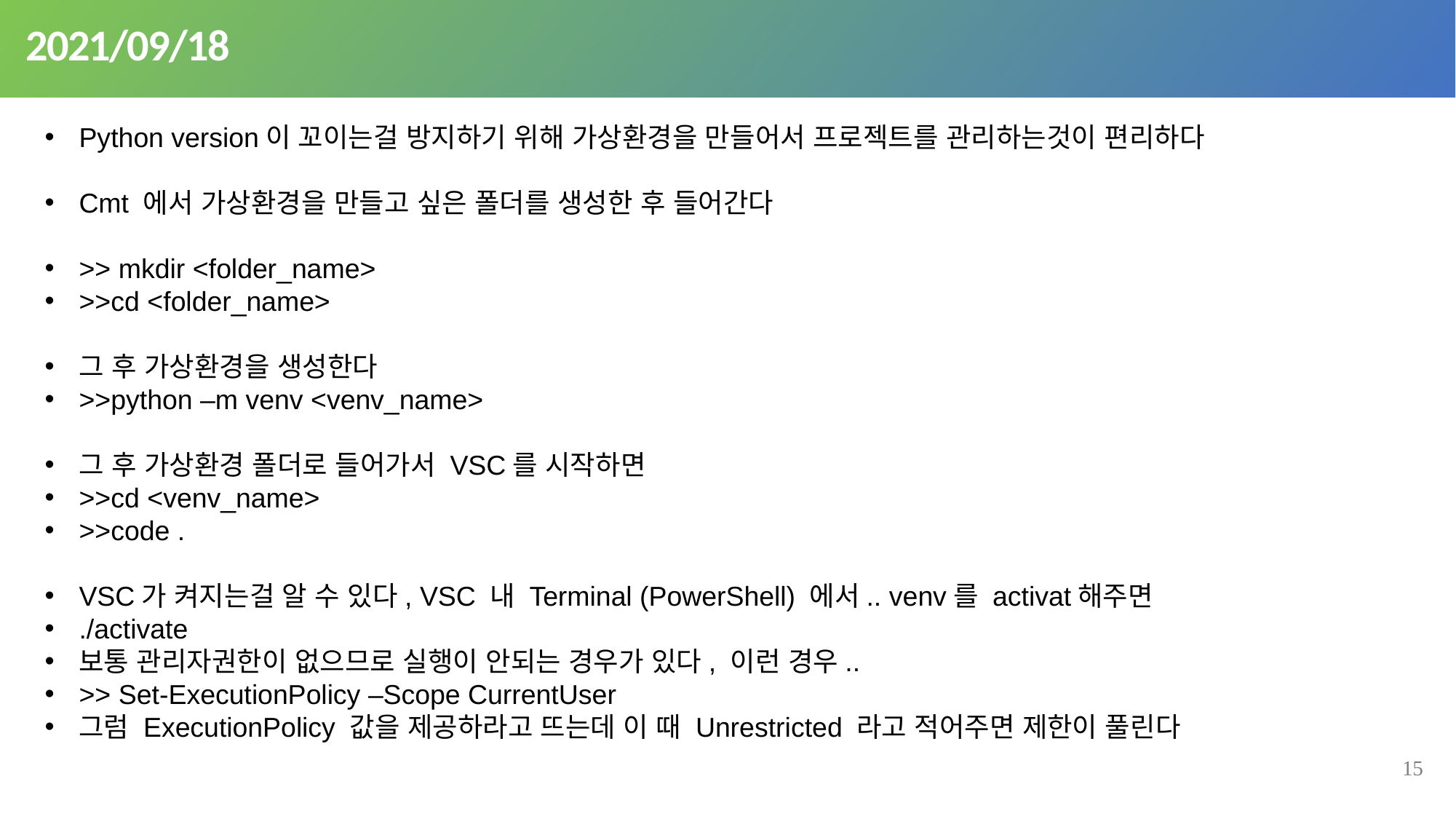

# 2021/09/18
Python version이 꼬이는걸 방지하기 위해 가상환경을 만들어서 프로젝트를 관리하는것이 편리하다

Cmt 에서 가상환경을 만들고 싶은 폴더를 생성한 후 들어간다

>> mkdir <folder_name>
>>cd <folder_name>

그 후 가상환경을 생성한다
>>python –m venv <venv_name>

그 후 가상환경 폴더로 들어가서 VSC를 시작하면
>>cd <venv_name>
>>code .

VSC가 켜지는걸 알 수 있다, VSC 내 Terminal (PowerShell) 에서.. venv를 activat해주면
./activate
보통 관리자권한이 없으므로 실행이 안되는 경우가 있다, 이런 경우..
>> Set-ExecutionPolicy –Scope CurrentUser
그럼 ExecutionPolicy 값을 제공하라고 뜨는데 이 때 Unrestricted 라고 적어주면 제한이 풀린다

15